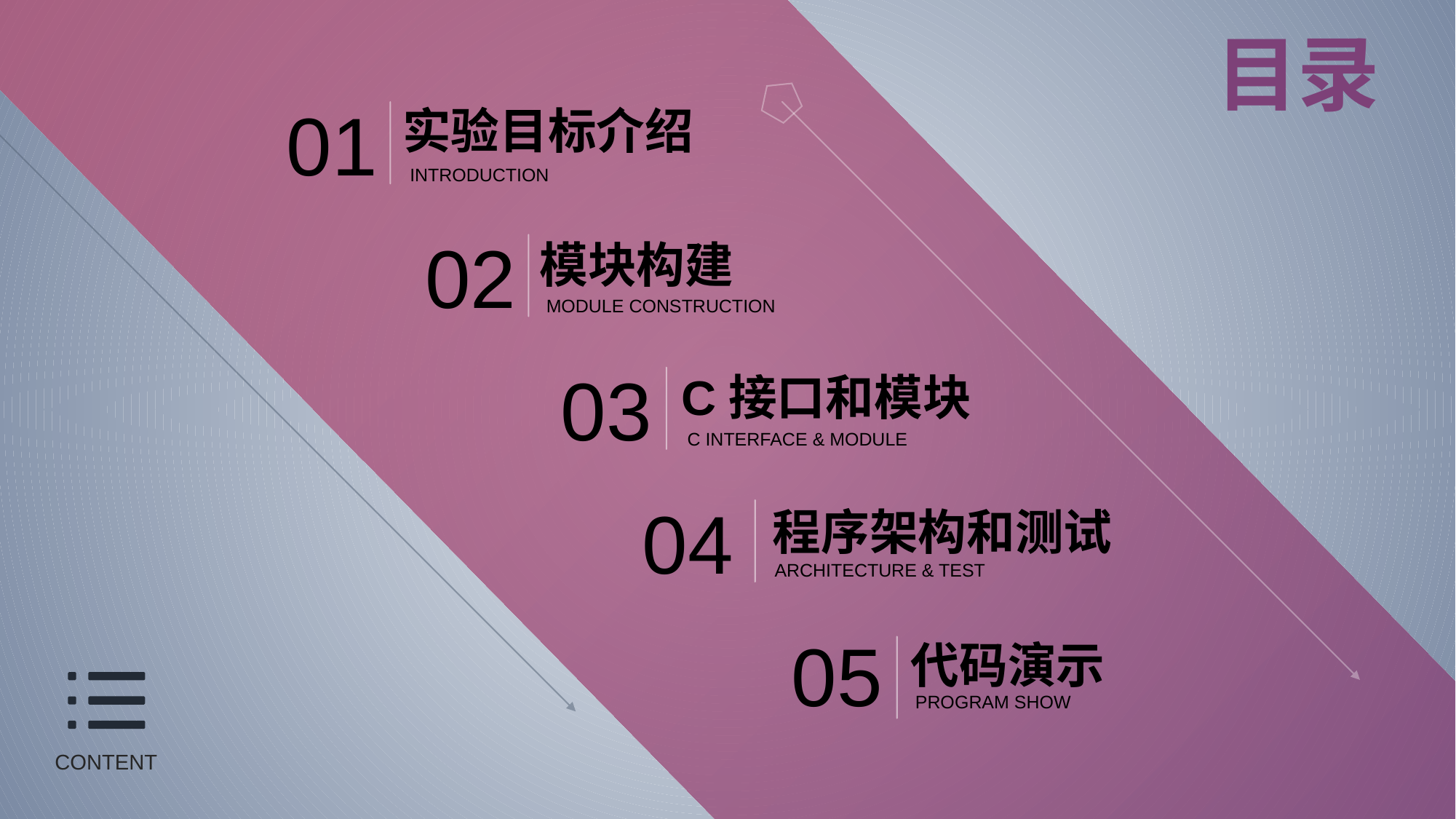

目录

01
实验目标介绍
 INTRODUCTION
02
模块构建
 MODULE CONSTRUCTION
03
C接口和模块
 C INTERFACE & MODULE
04
程序架构和测试
 ARCHITECTURE & TEST
05
代码演示
PROGRAM SHOW

CONTENT